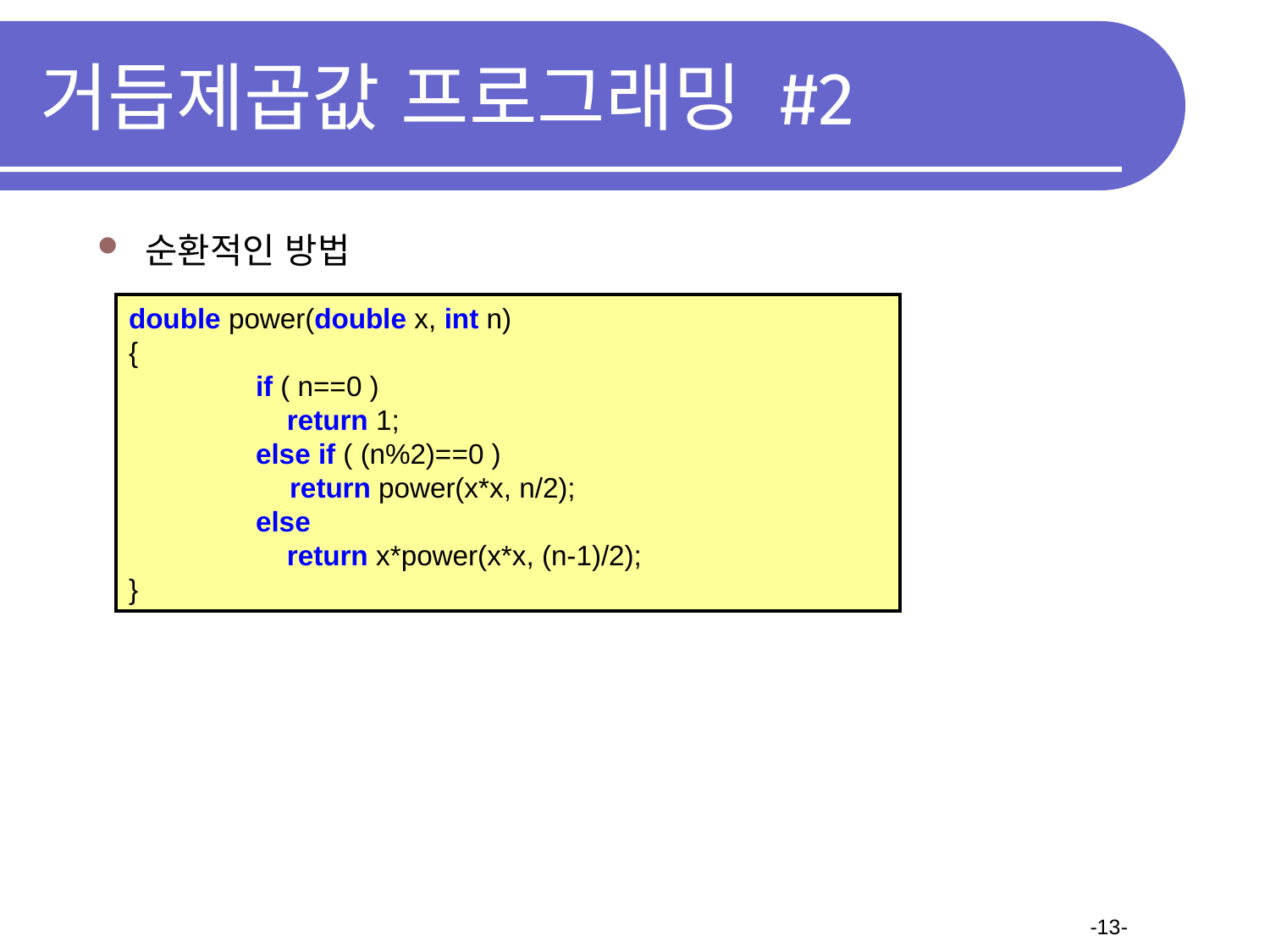

# 거듭제곱값 프로그래밍 #2
순환적인 방법
double power(double x, int n)
{
	if ( n==0 )
	    return 1;
	else if ( (n%2)==0 )
	  return power(x*x, n/2);
	else
   	    return x*power(x*x, (n-1)/2);
}